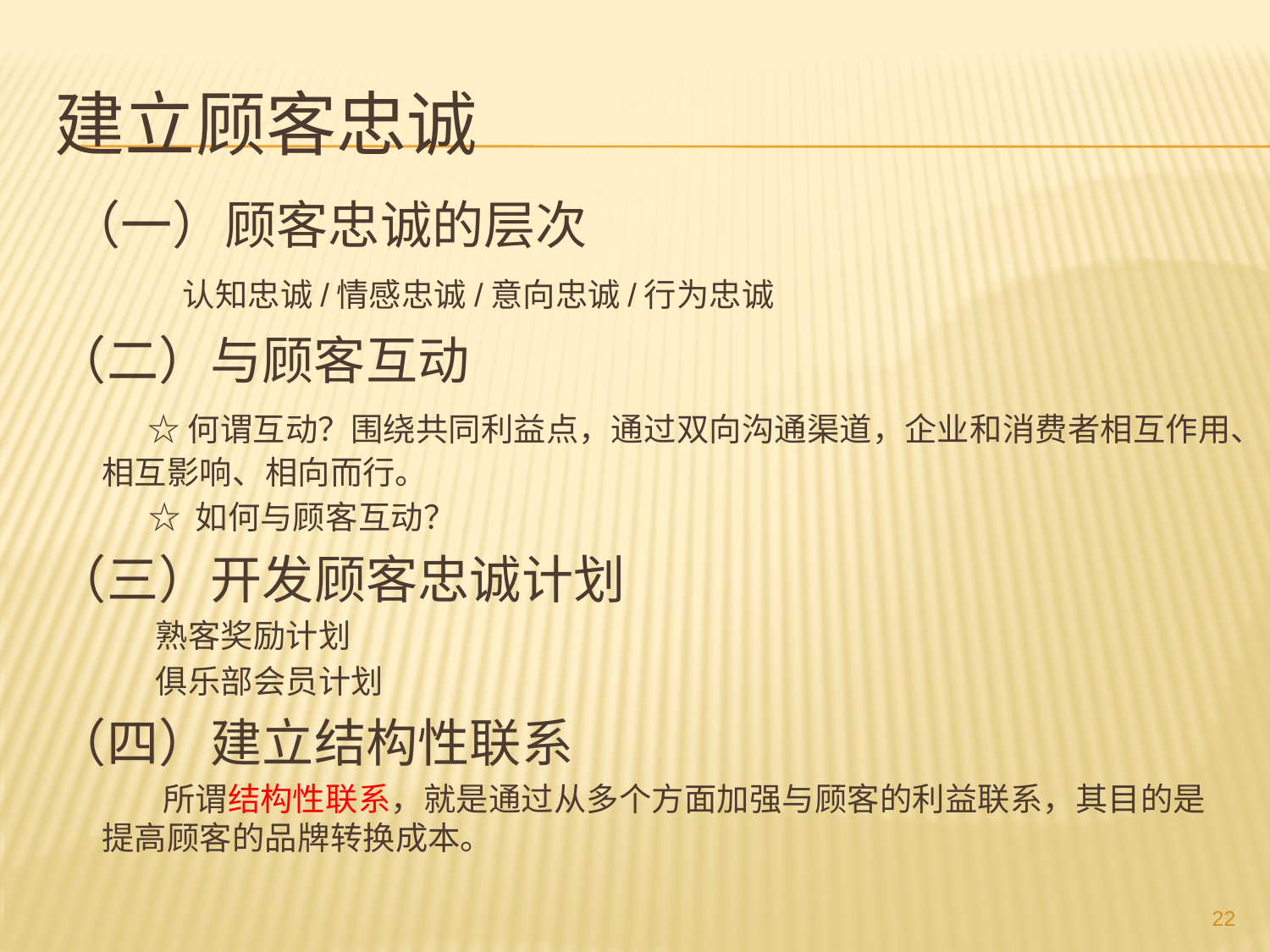

# 建立顾客忠诚
 （一）顾客忠诚的层次
          认知忠诚/情感忠诚/意向忠诚/行为忠诚
（二）与顾客互动
        ☆何谓互动？围绕共同利益点，通过双向沟通渠道，企业和消费者相互作用、相互影响、相向而行。
             ☆ 如何与顾客互动？
（三）开发顾客忠诚计划
             熟客奖励计划
             俱乐部会员计划
（四）建立结构性联系
              所谓结构性联系，就是通过从多个方面加强与顾客的利益联系，其目的是提高顾客的品牌转换成本。
22